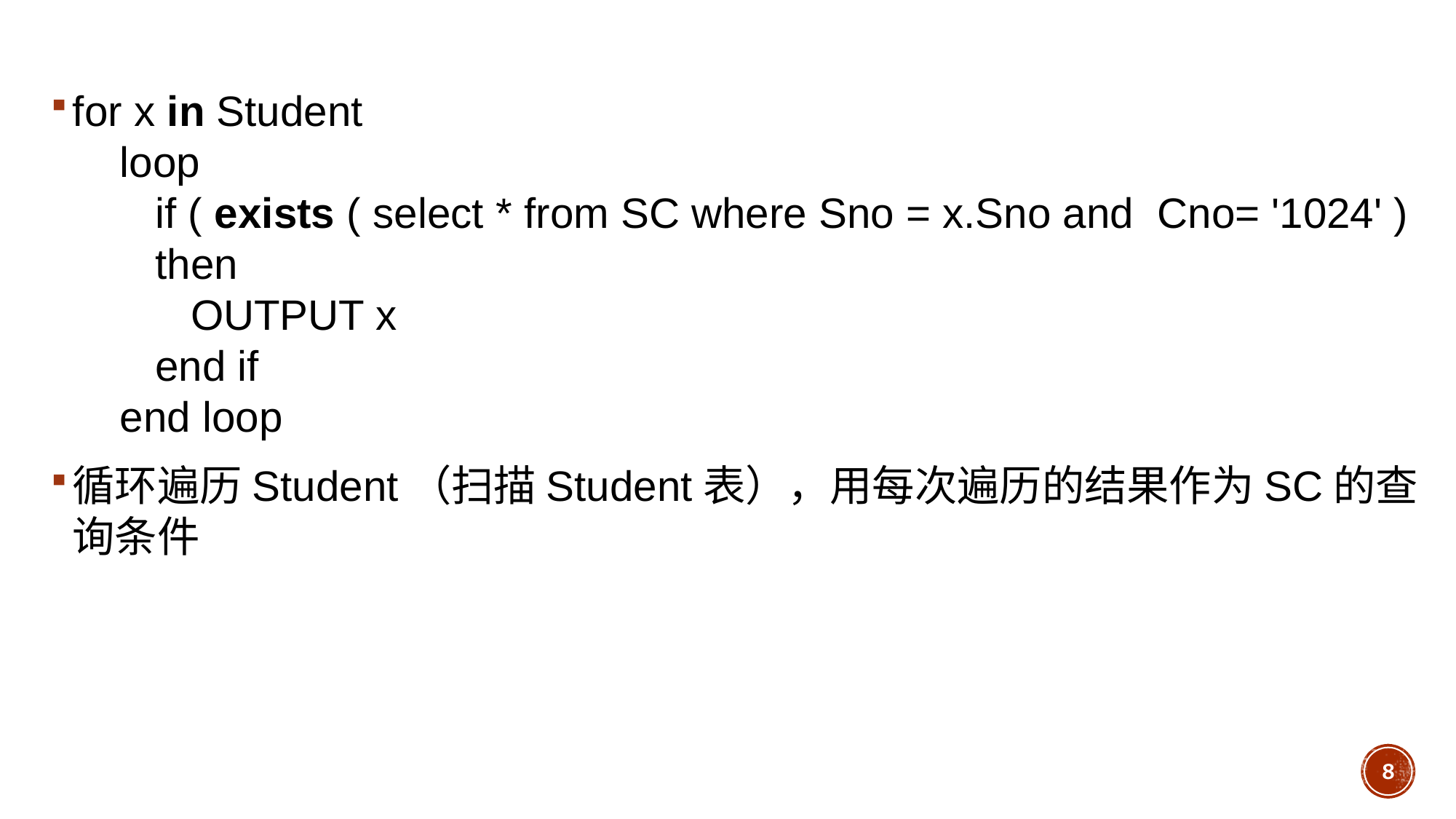

for x in Student
    loop
       if ( exists ( select * from SC where Sno = x.Sno and  Cno= '1024' )
       then 
          OUTPUT x
       end if
    end loop
循环遍历Student（扫描Student表），用每次遍历的结果作为SC的查询条件
8